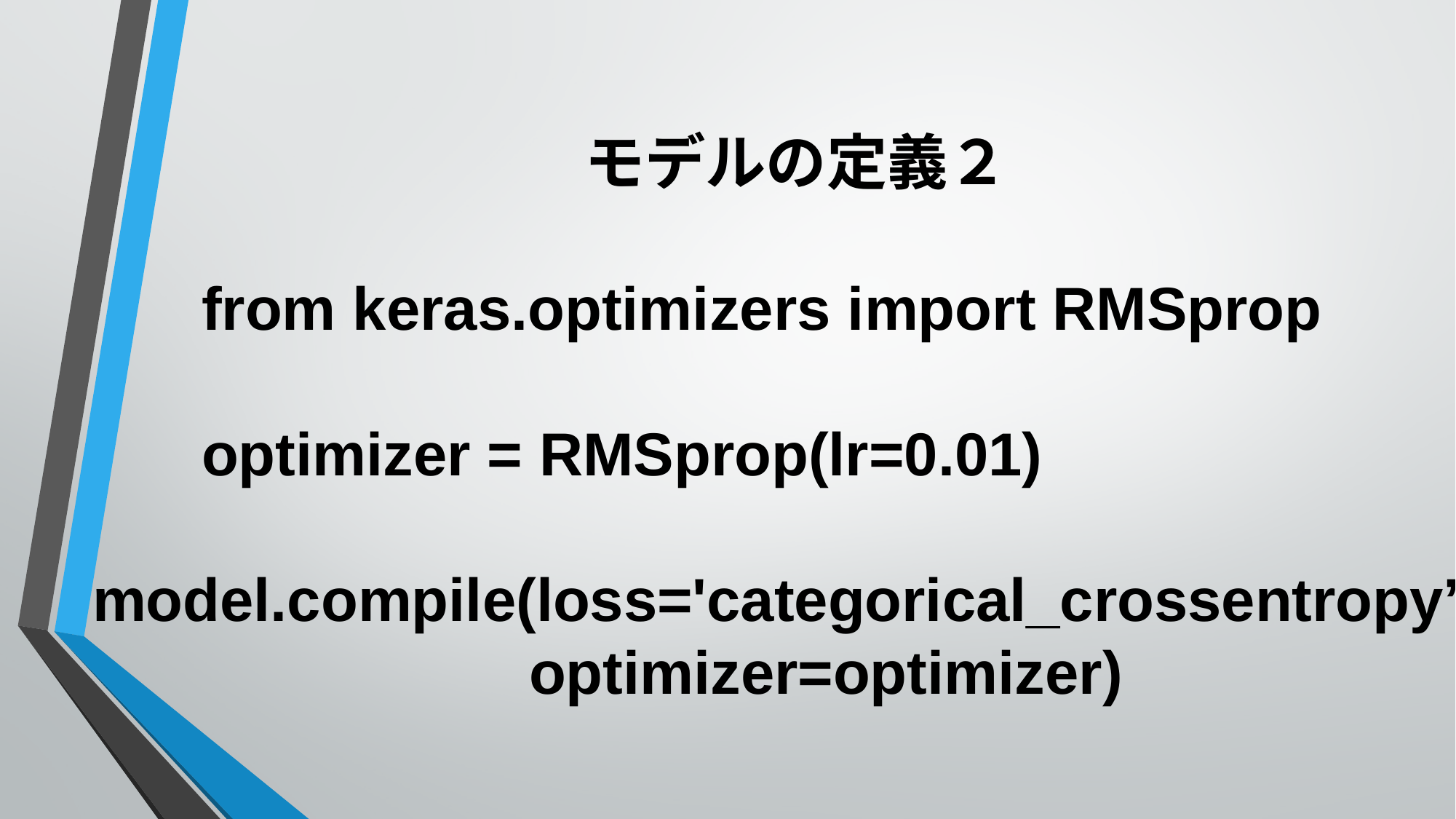

モデルの定義２

	from keras.optimizers import RMSprop

	optimizer = RMSprop(lr=0.01)
	model.compile(loss='categorical_crossentropy’, 				optimizer=optimizer)